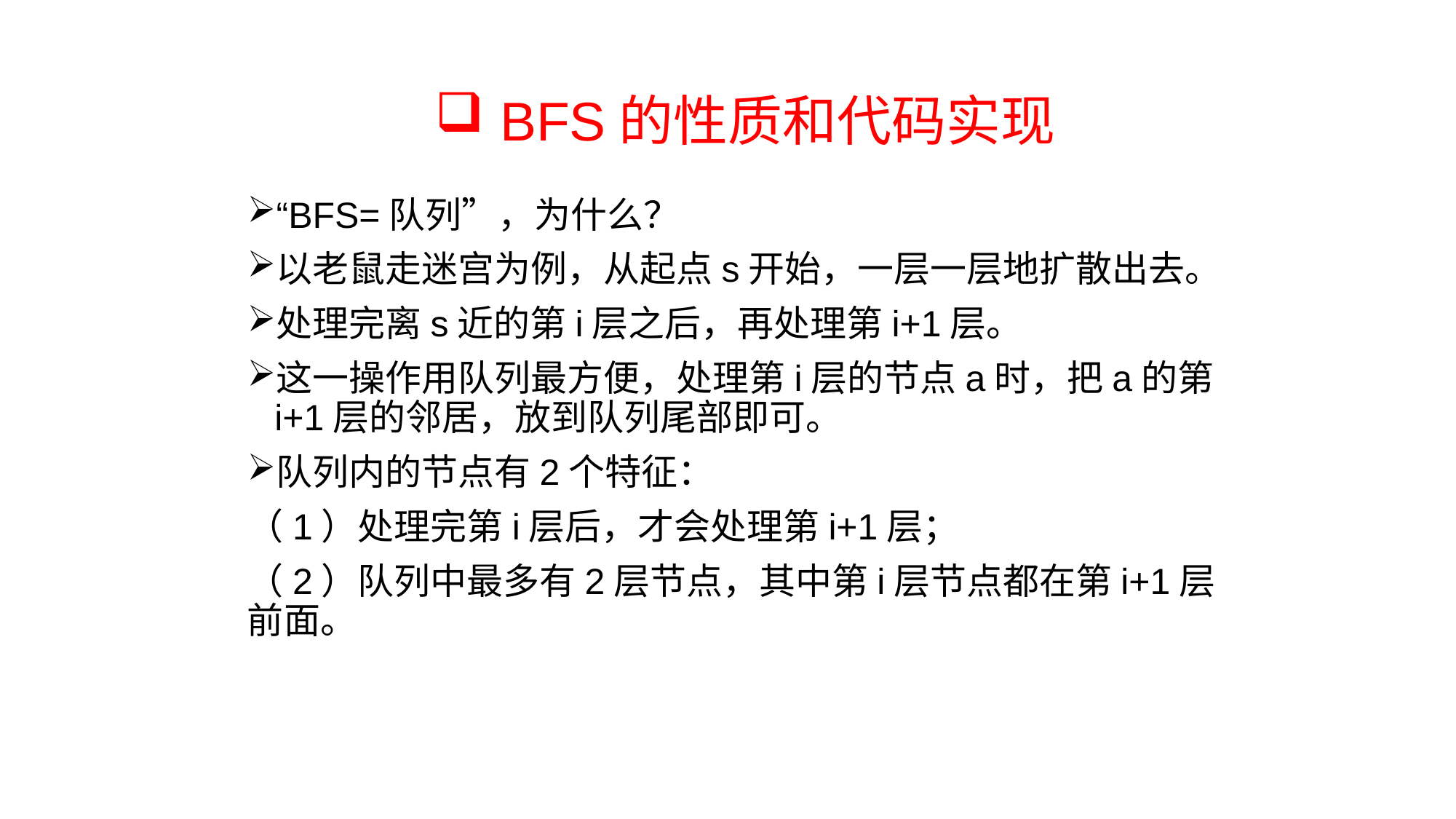

BFS的性质和代码实现
“BFS=队列”，为什么？
以老鼠走迷宫为例，从起点s开始，一层一层地扩散出去。
处理完离s近的第i层之后，再处理第i+1层。
这一操作用队列最方便，处理第i层的节点a时，把a的第i+1层的邻居，放到队列尾部即可。
队列内的节点有2个特征：
（1）处理完第i层后，才会处理第i+1层；
（2）队列中最多有2层节点，其中第i层节点都在第i+1层前面。